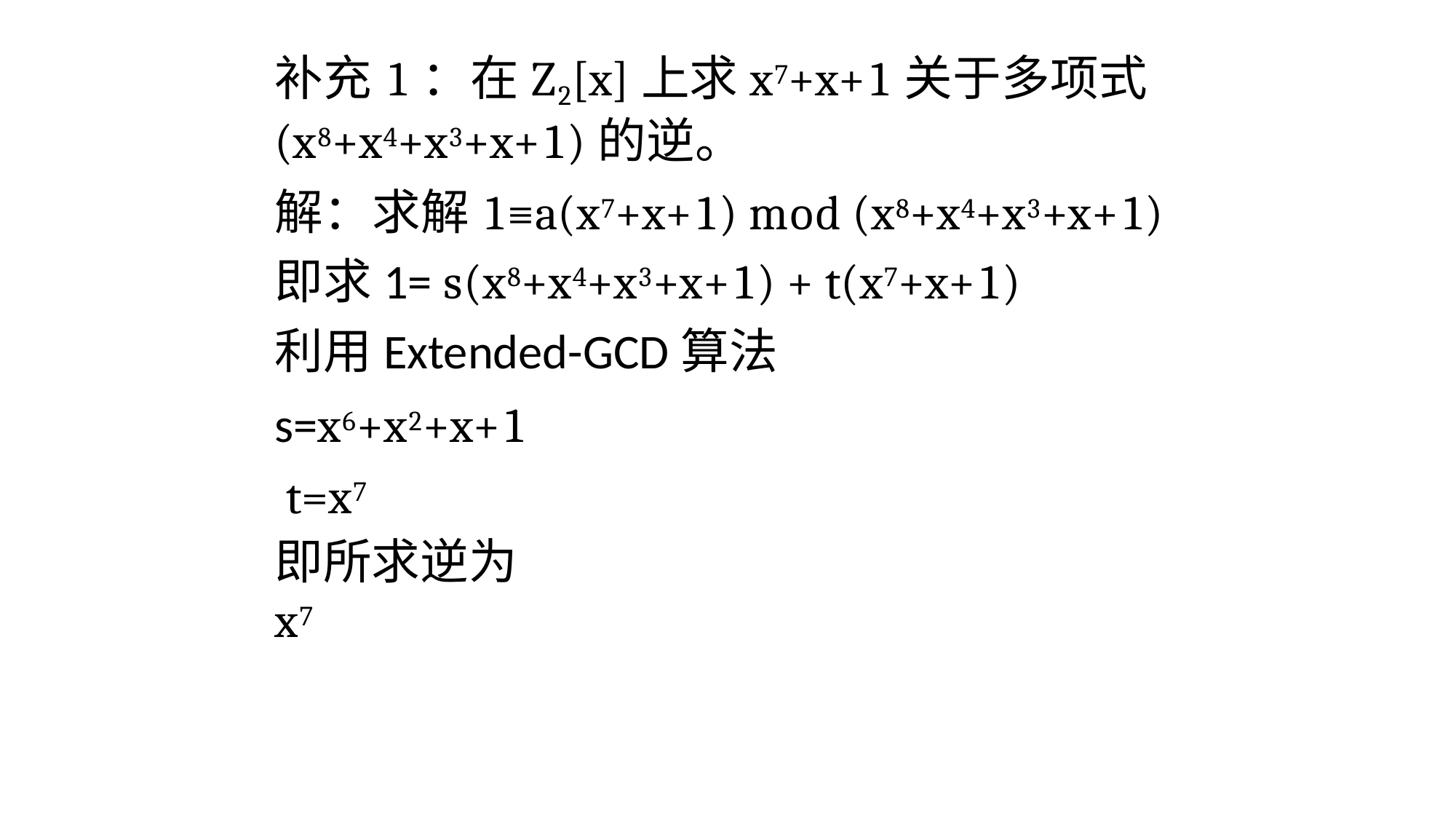

补充1：在Z2[x]上求x7+x+1关于多项式
(x8+x4+x3+x+1)的逆。
解：求解1≡a(x7+x+1) mod (x8+x4+x3+x+1)
即求1= s(x8+x4+x3+x+1) + t(x7+x+1)
利用Extended-GCD算法
s=x6+x2+x+1  t=x7
即所求逆为x7